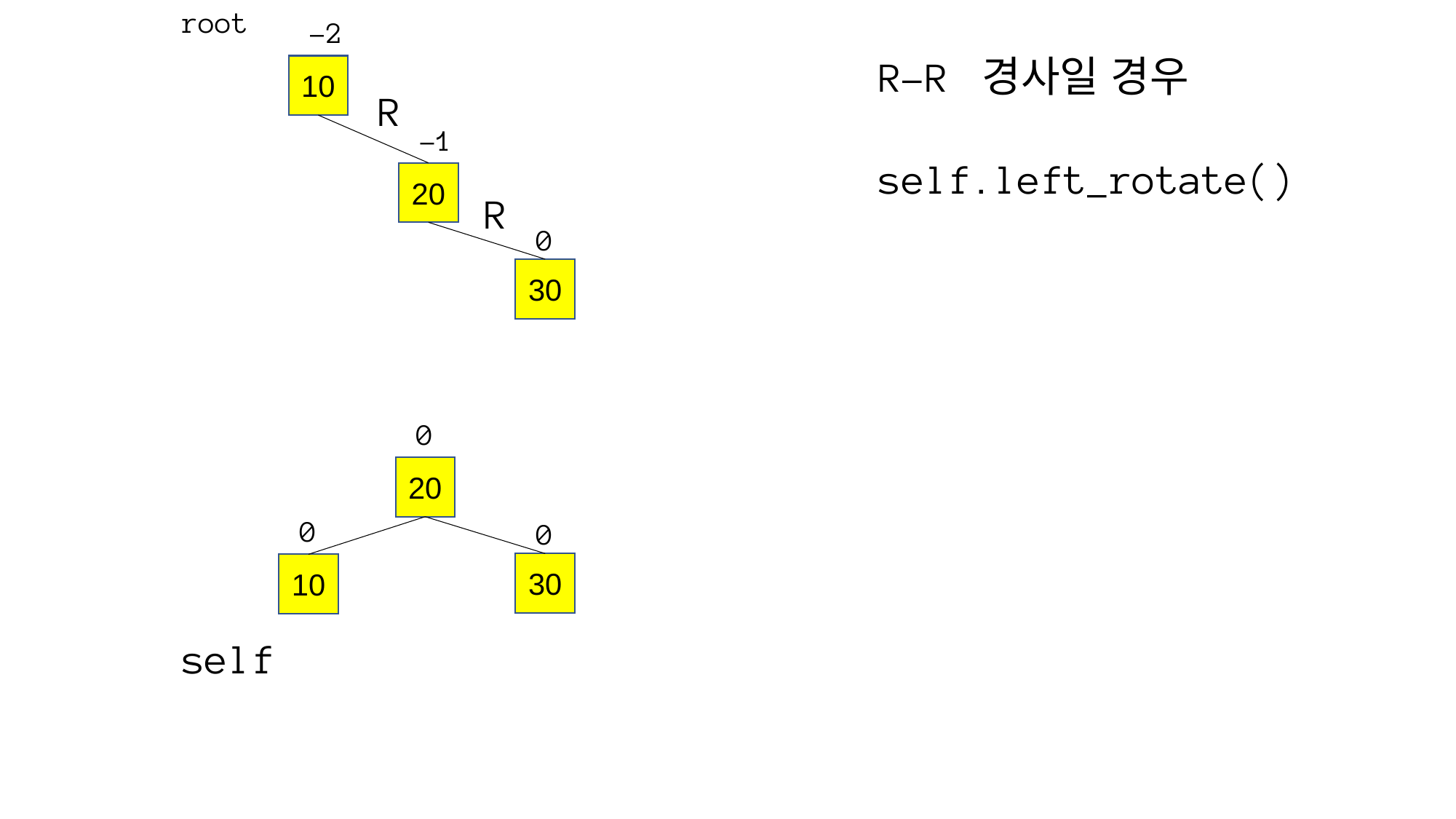

root
-2
R-R 경사일 경우

self.left_rotate()
10
R
-1
20
R
0
30
0
20
0
0
30
10
self